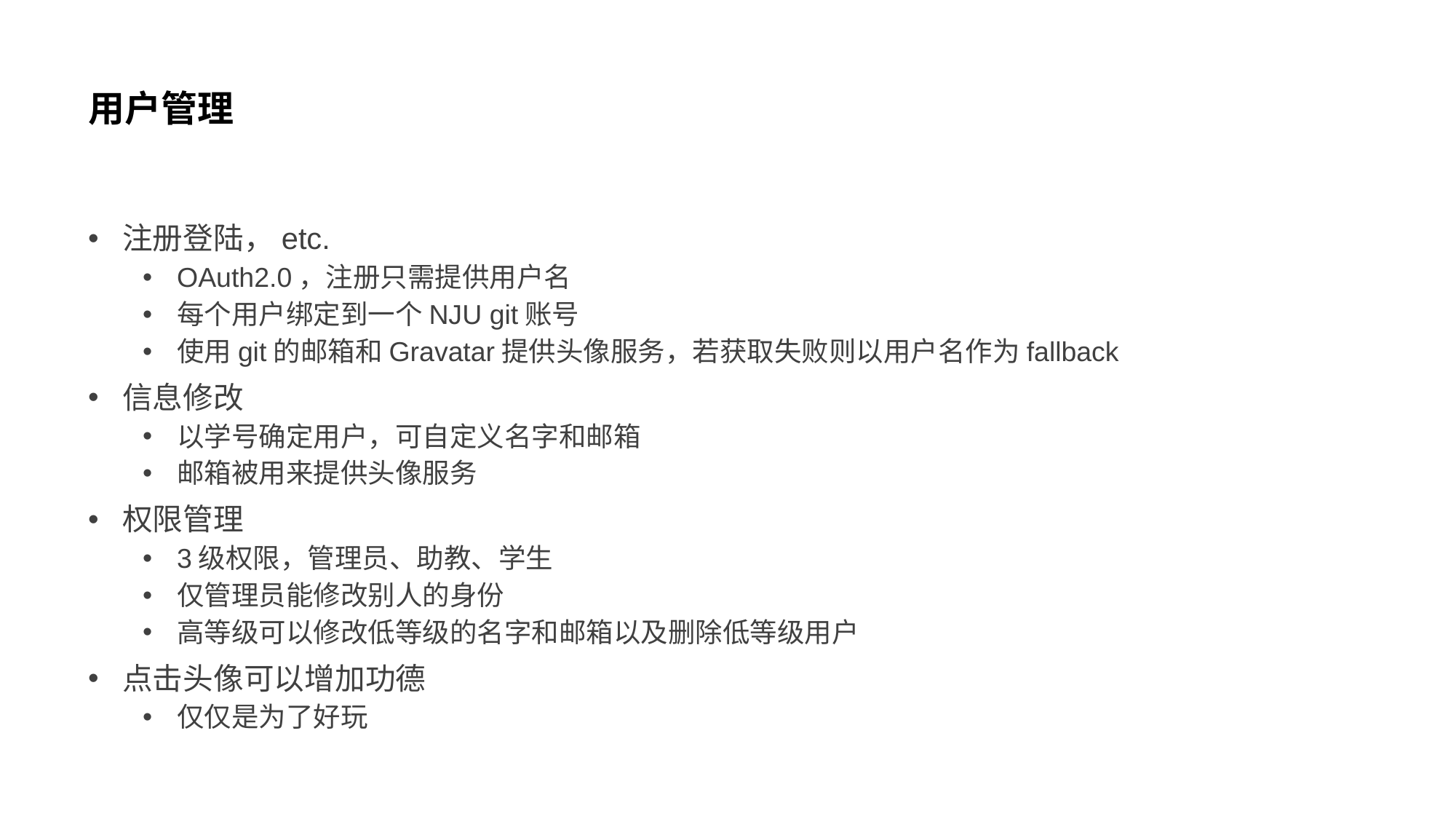

# 用户管理
注册登陆，etc.
OAuth2.0，注册只需提供用户名
每个用户绑定到一个NJU git账号
使用git的邮箱和Gravatar提供头像服务，若获取失败则以用户名作为fallback
信息修改
以学号确定用户，可自定义名字和邮箱
邮箱被用来提供头像服务
权限管理
3级权限，管理员、助教、学生
仅管理员能修改别人的身份
高等级可以修改低等级的名字和邮箱以及删除低等级用户
点击头像可以增加功德
仅仅是为了好玩